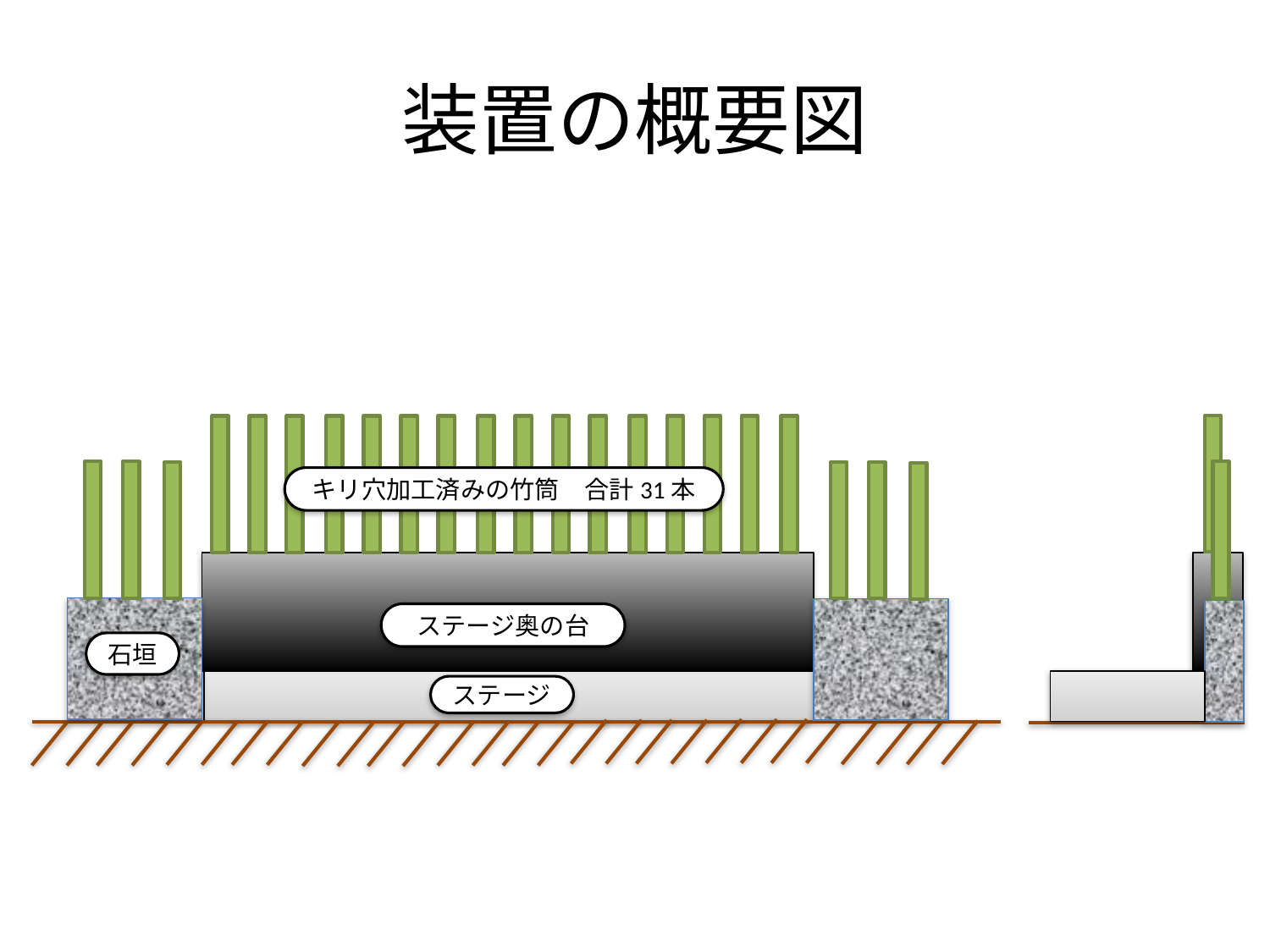

# 装置の概要図

キリ穴加工済みの竹筒　合計31本

ステージ奥の台
石垣

ステージ